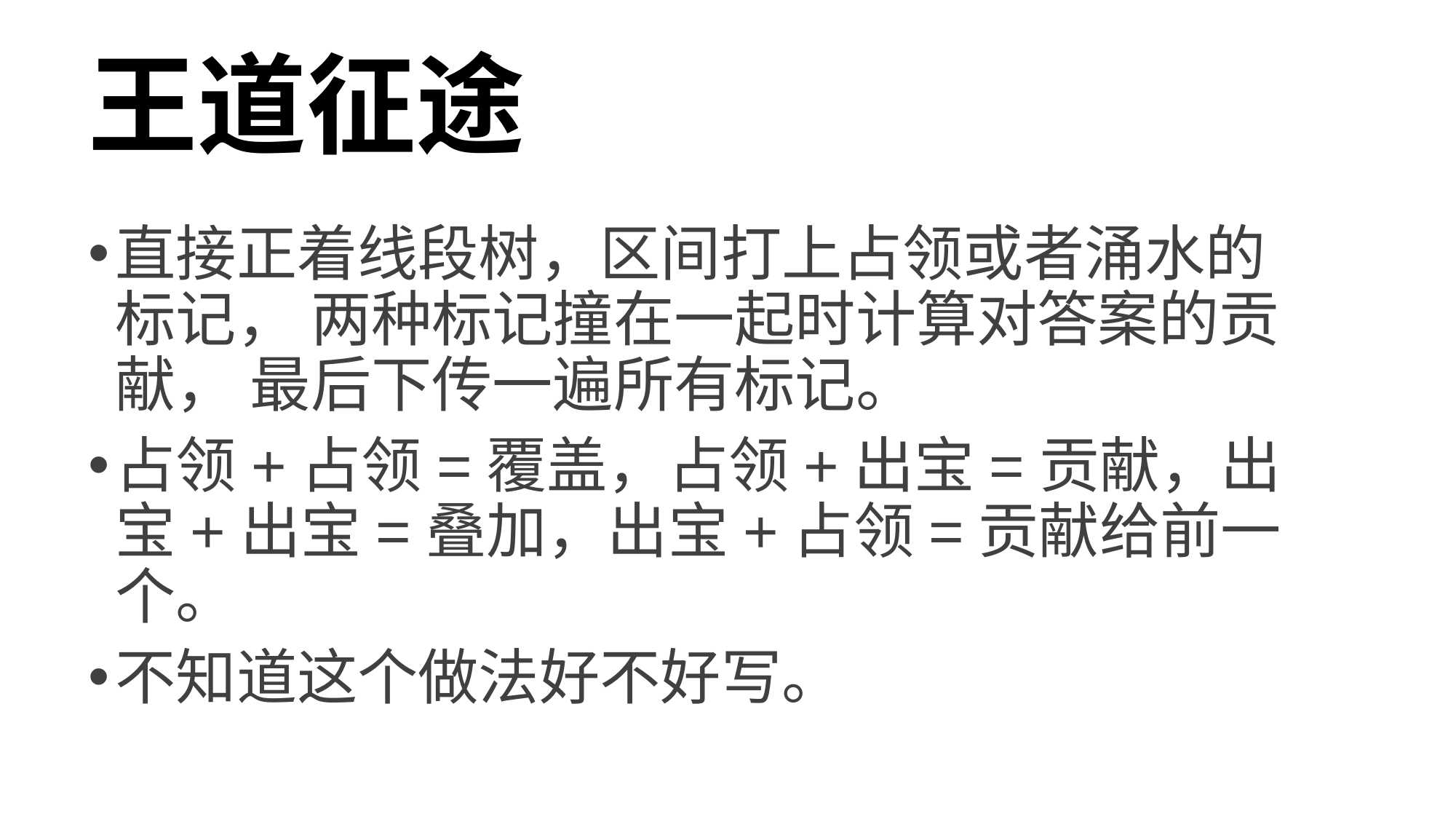

# 王道征途
直接正着线段树，区间打上占领或者涌水的标记， 两种标记撞在一起时计算对答案的贡献， 最后下传一遍所有标记。
占领+占领=覆盖，占领+出宝=贡献，出宝+出宝=叠加，出宝+占领=贡献给前一个。
不知道这个做法好不好写。